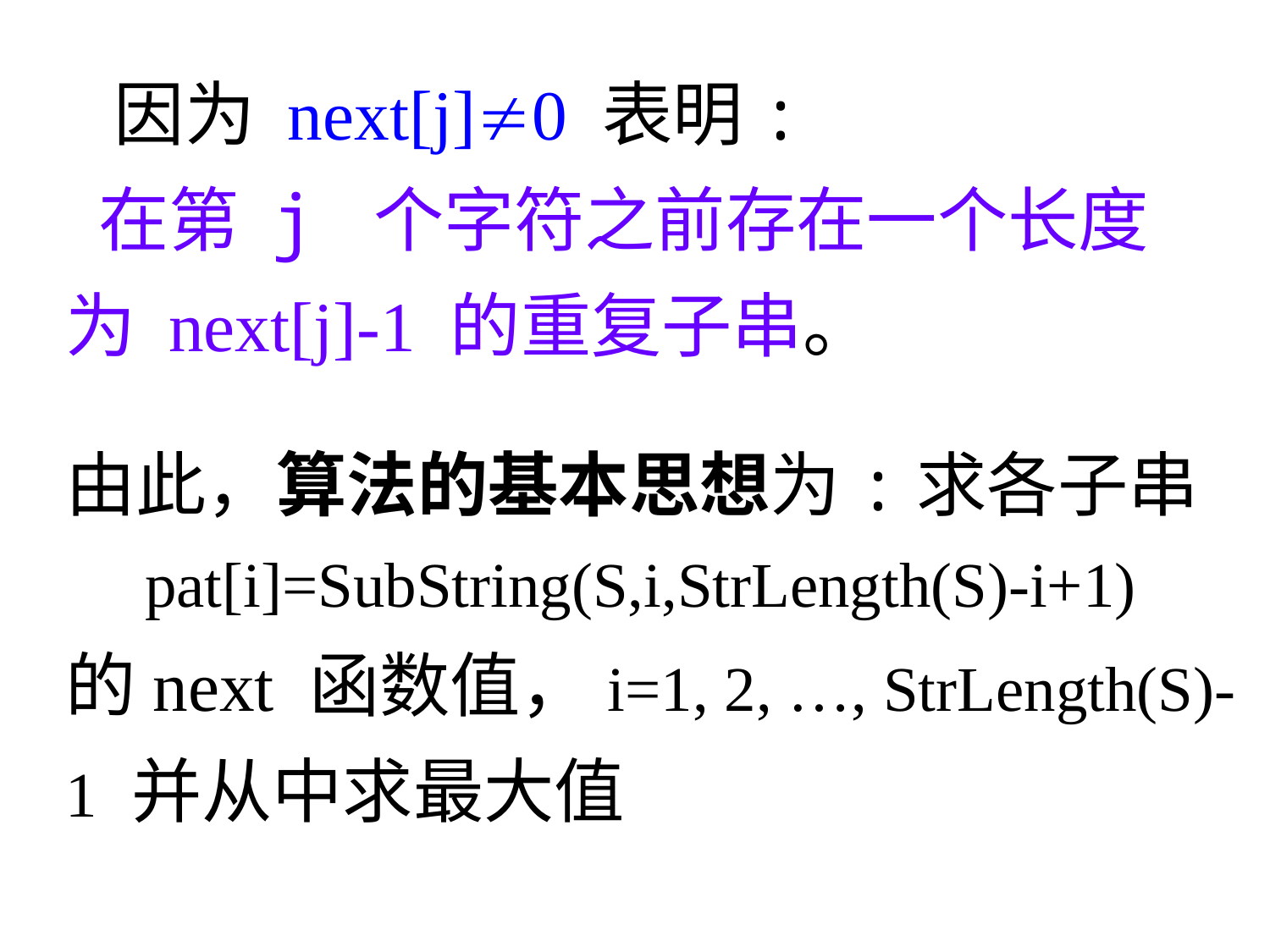

因为 next[j]≠0 表明:
 在第 j 个字符之前存在一个长度为 next[j]-1 的重复子串。
由此，算法的基本思想为:求各子串
     pat[i]=SubString(S,i,StrLength(S)-i+1)
的next 函数值，i=1, 2, …, StrLength(S)- 1 并从中求最大值